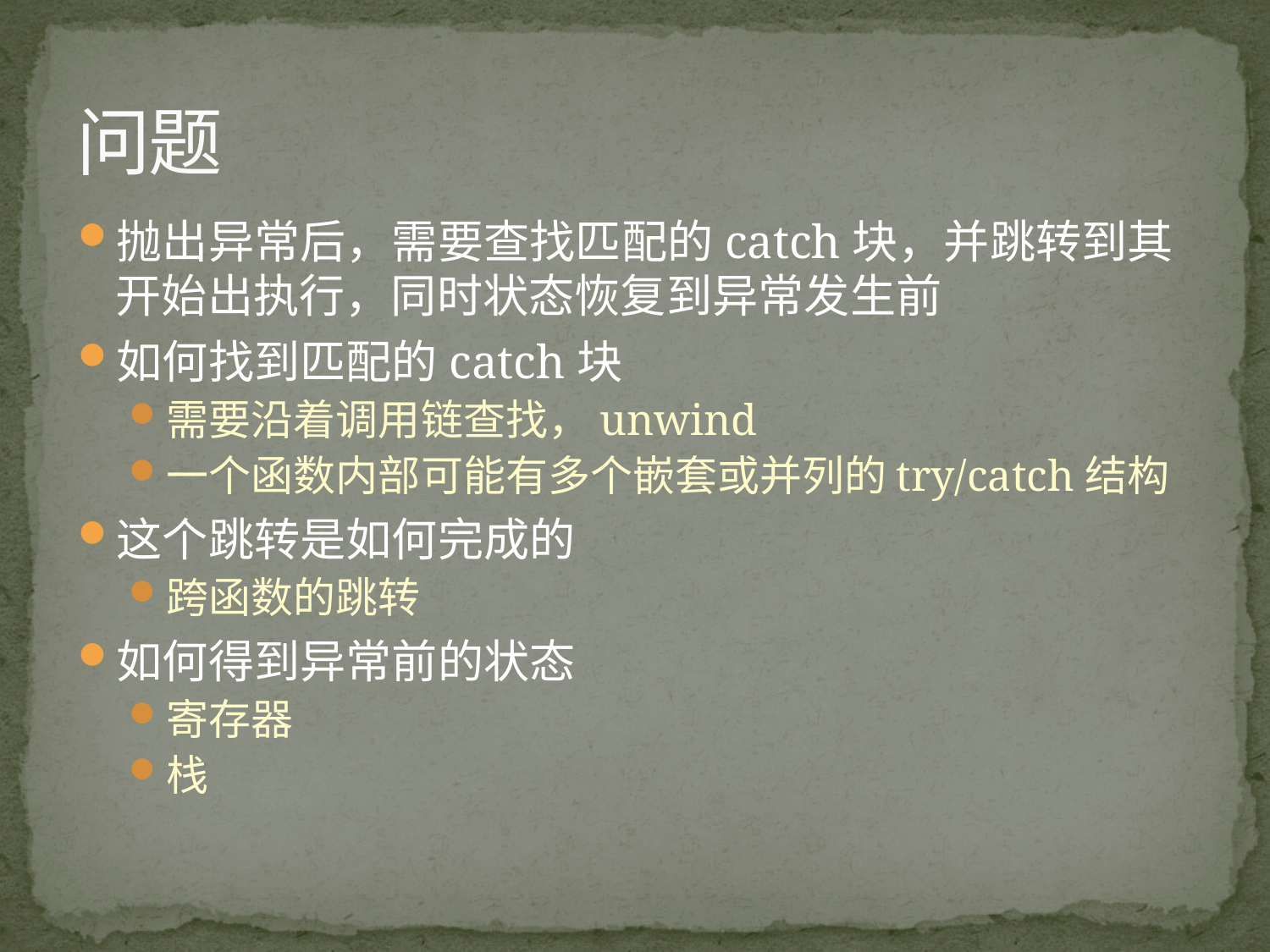

# 问题
抛出异常后，需要查找匹配的catch块，并跳转到其开始出执行，同时状态恢复到异常发生前
如何找到匹配的catch块
需要沿着调用链查找，unwind
一个函数内部可能有多个嵌套或并列的try/catch结构
这个跳转是如何完成的
跨函数的跳转
如何得到异常前的状态
寄存器
栈